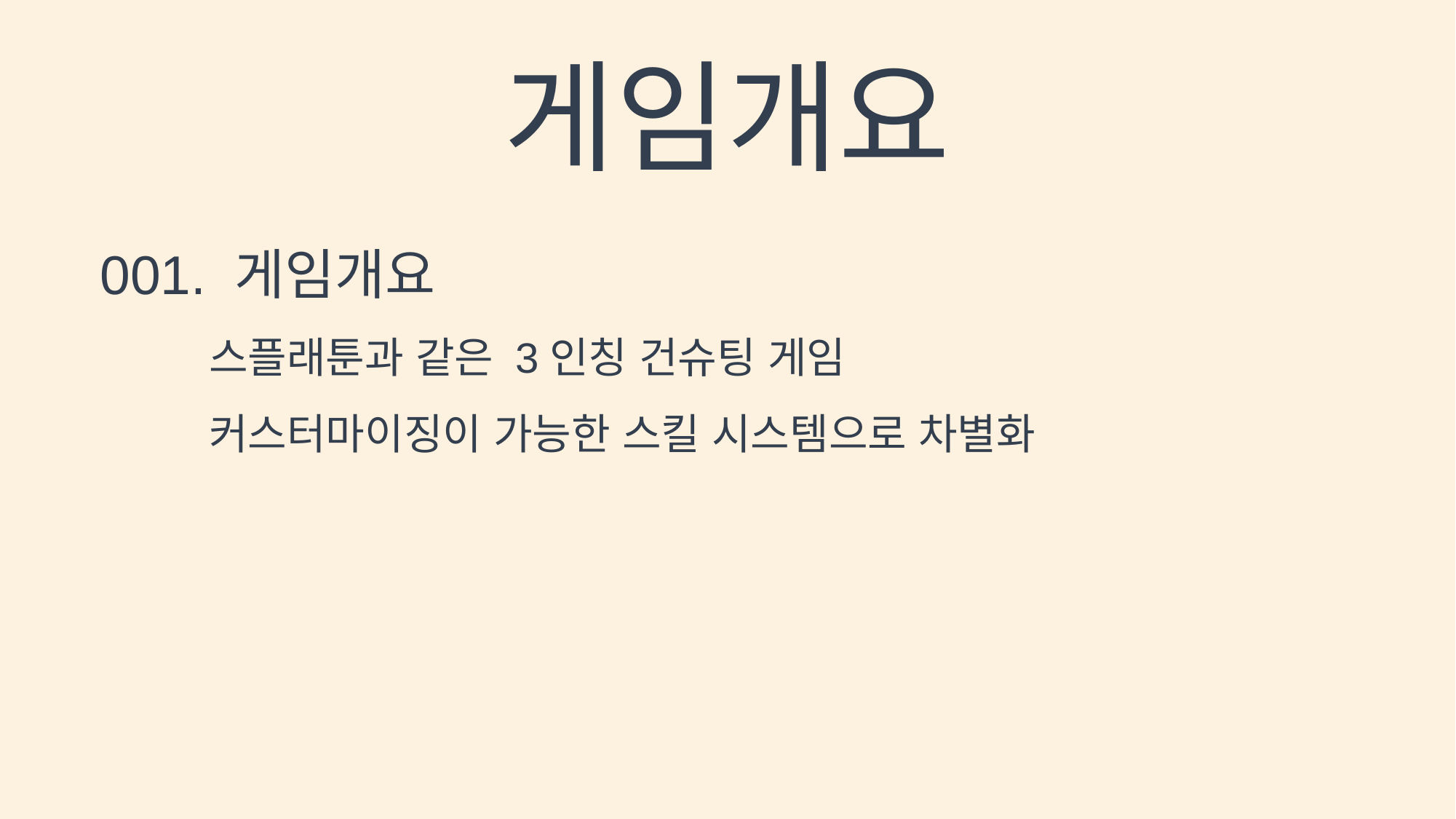

# 게임개요
001. 게임개요
	스플래툰과 같은 3인칭 건슈팅 게임
	커스터마이징이 가능한 스킬 시스템으로 차별화